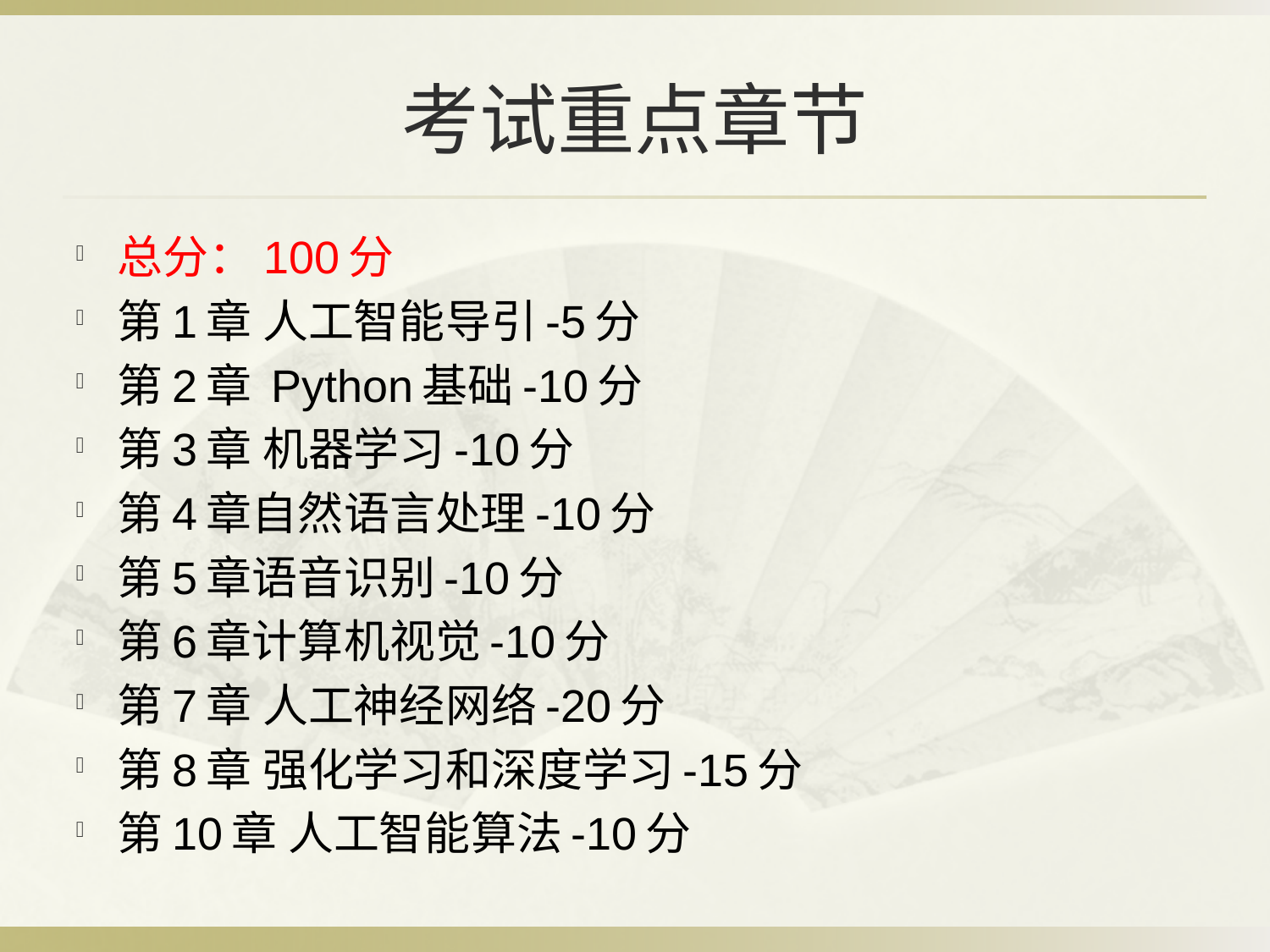

# 考试重点章节
总分：100分
第1章 人工智能导引-5分
第2章 Python基础-10分
第3章 机器学习-10分
第4章自然语言处理-10分
第5章语音识别-10分
第6章计算机视觉-10分
第7章 人工神经网络-20分
第8章 强化学习和深度学习-15分
第10章 人工智能算法-10分